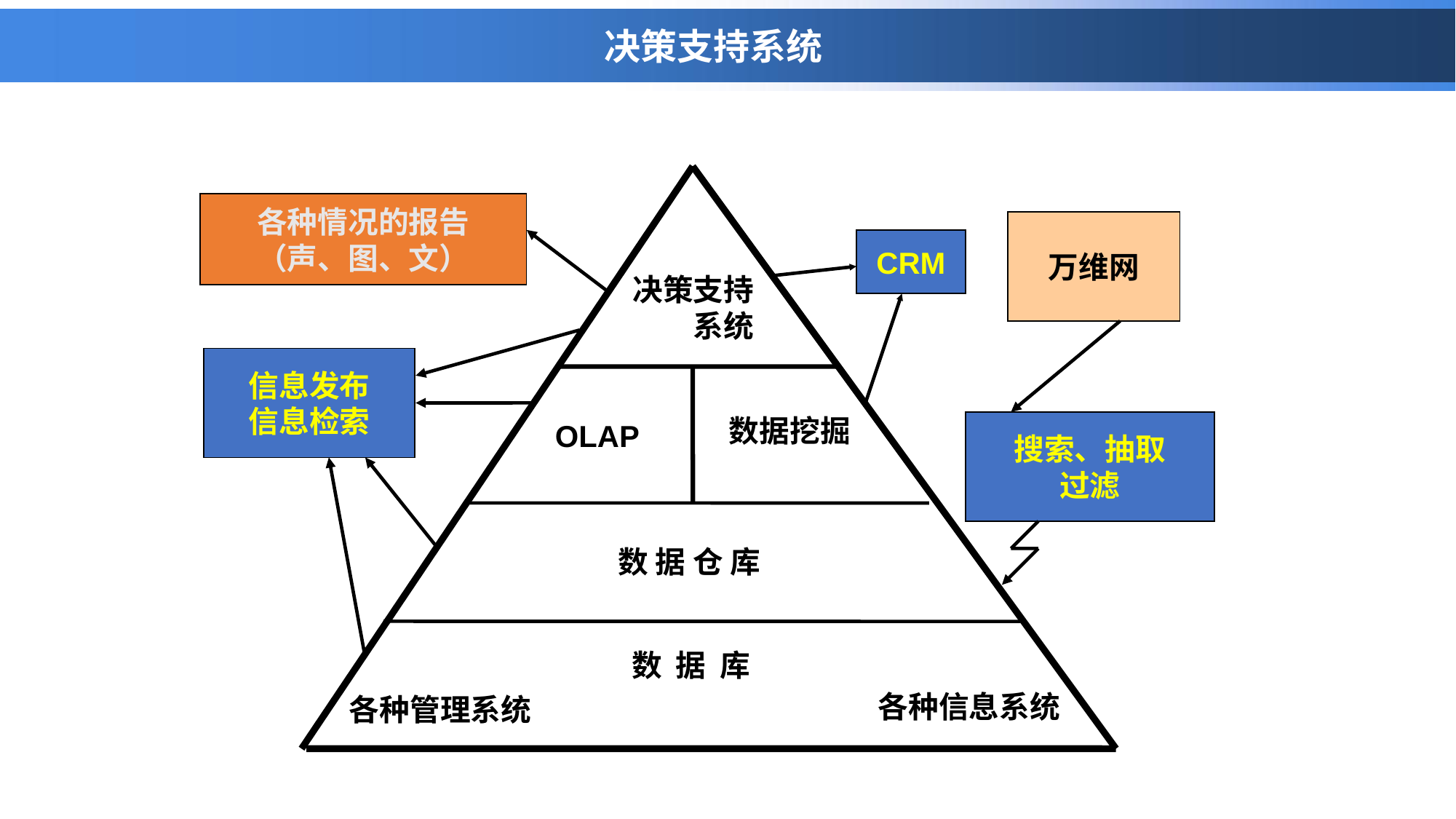

# 决策支持系统

各种情况的报告
（声、图、文）
万维网

CRM
决策支持　　系统

信息发布
信息检索

数据挖掘
OLAP
搜索、抽取
过滤

数 据 仓 库

数  据  库
各种信息系统
各种管理系统